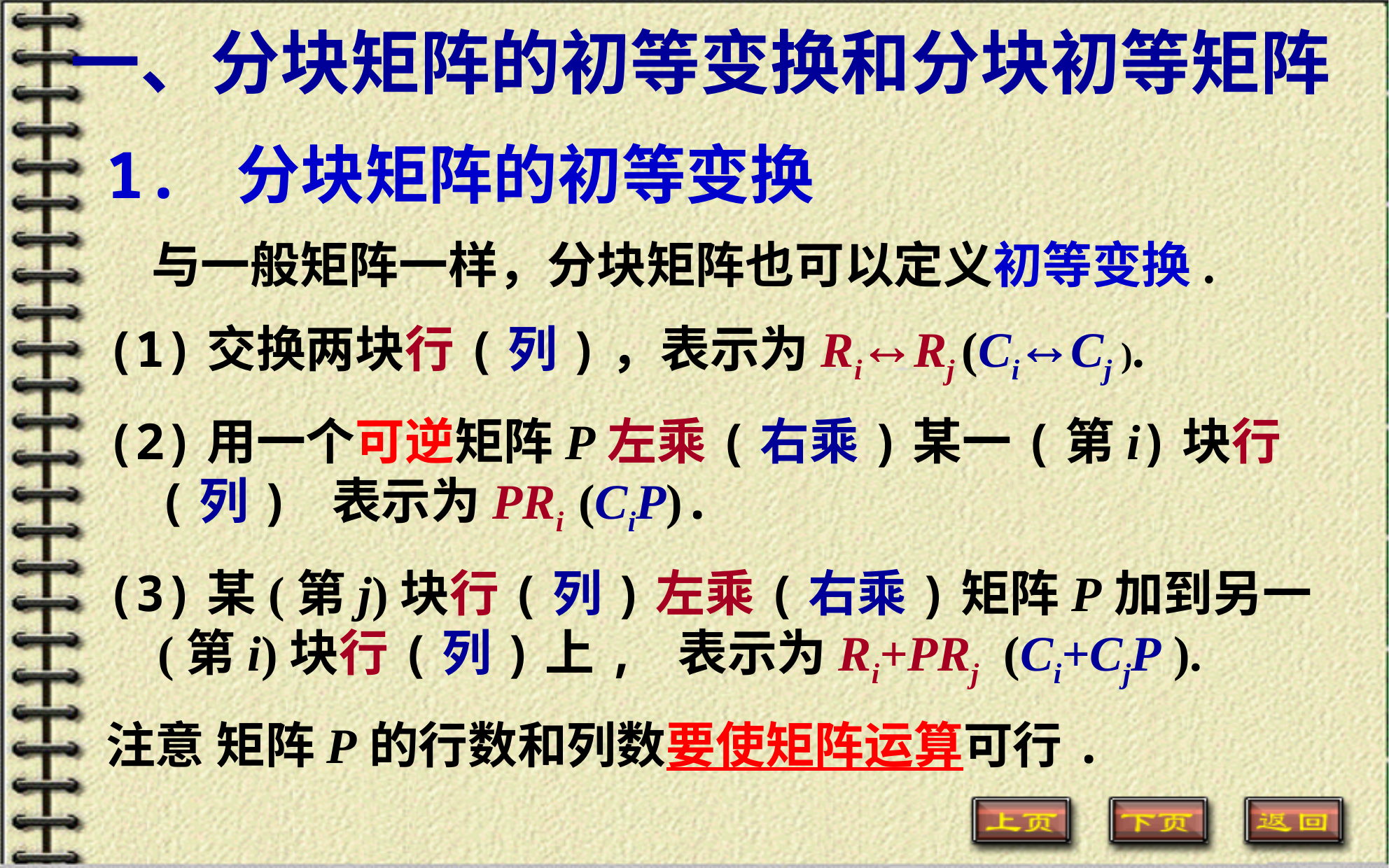

一、分块矩阵的初等变换和分块初等矩阵
1. 分块矩阵的初等变换
   与一般矩阵一样，分块矩阵也可以定义初等变换.
(1)交换两块行(列)，表示为Ri ↔ Rj (Ci ↔ Cj ).
(2)用一个可逆矩阵P左乘(右乘)某一(第i)块行(列) 表示为PRi  (CiP).
(3)某(第j)块行(列)左乘(右乘)矩阵P加到另一(第i)块行(列)上, 表示为Ri+PRj  (Ci+CjP ).
注意 矩阵P的行数和列数要使矩阵运算可行.